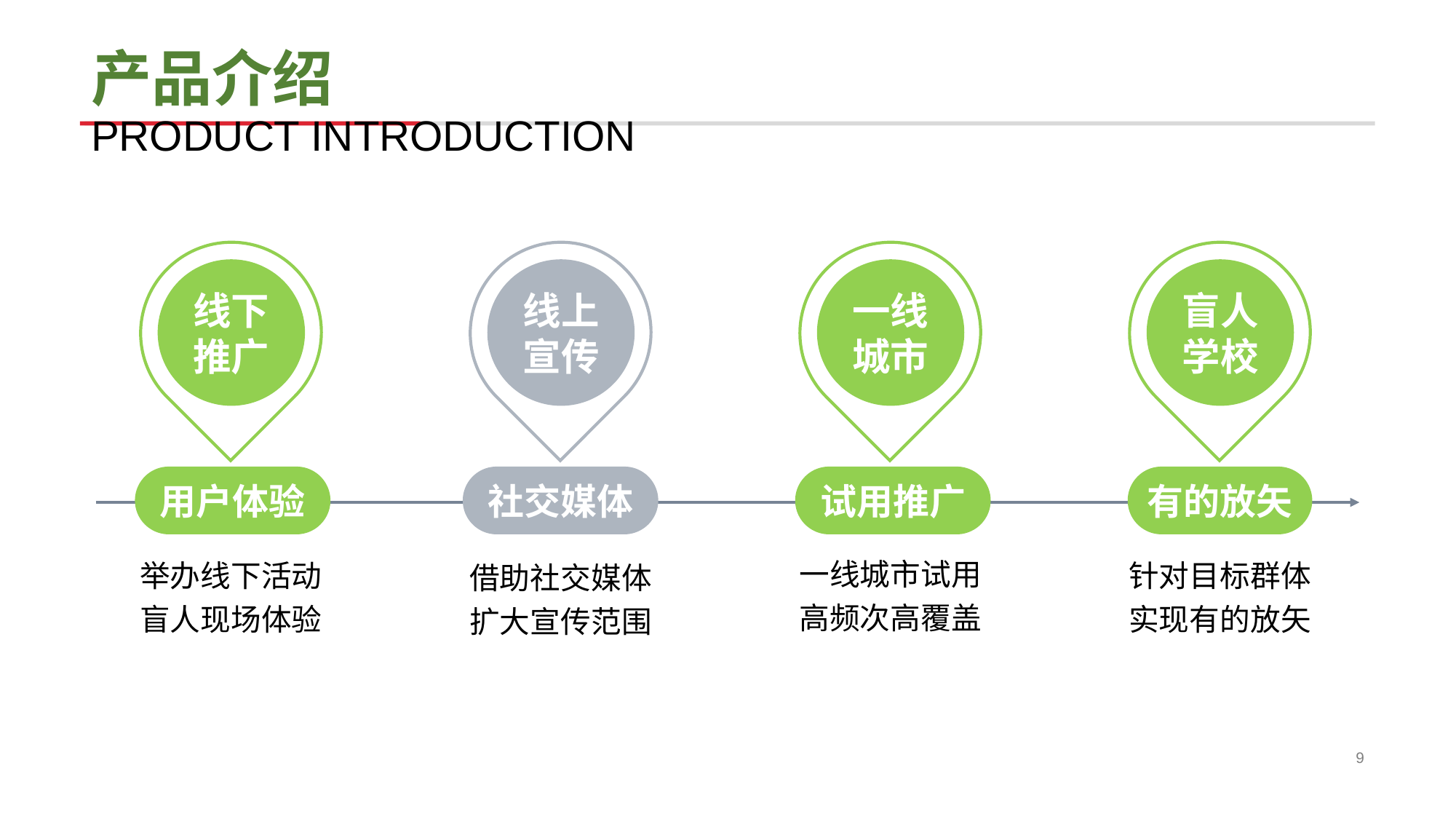

# 产品介绍 PRODUCT INTRODUCTION

线下
推广

线上
宣传

一线
城市

盲人
学校
社交媒体
试用推广
有的放矢
用户体验
一线城市试用
高频次高覆盖
举办线下活动
盲人现场体验
针对目标群体
实现有的放矢
借助社交媒体
扩大宣传范围
9